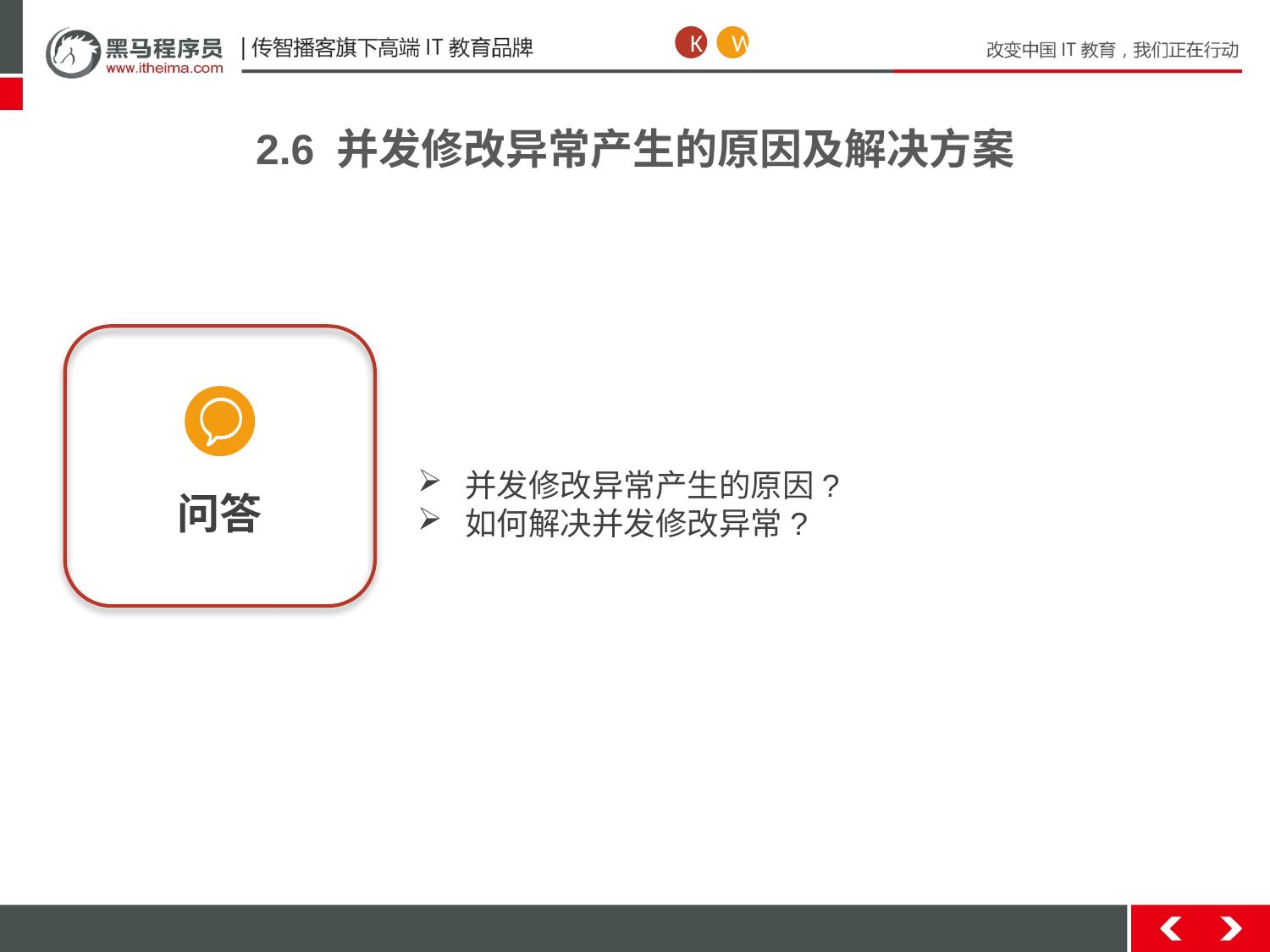

K
W
2.6 并发修改异常产生的原因及解决方案

问答
并发修改异常产生的原因?
如何解决并发修改异常?